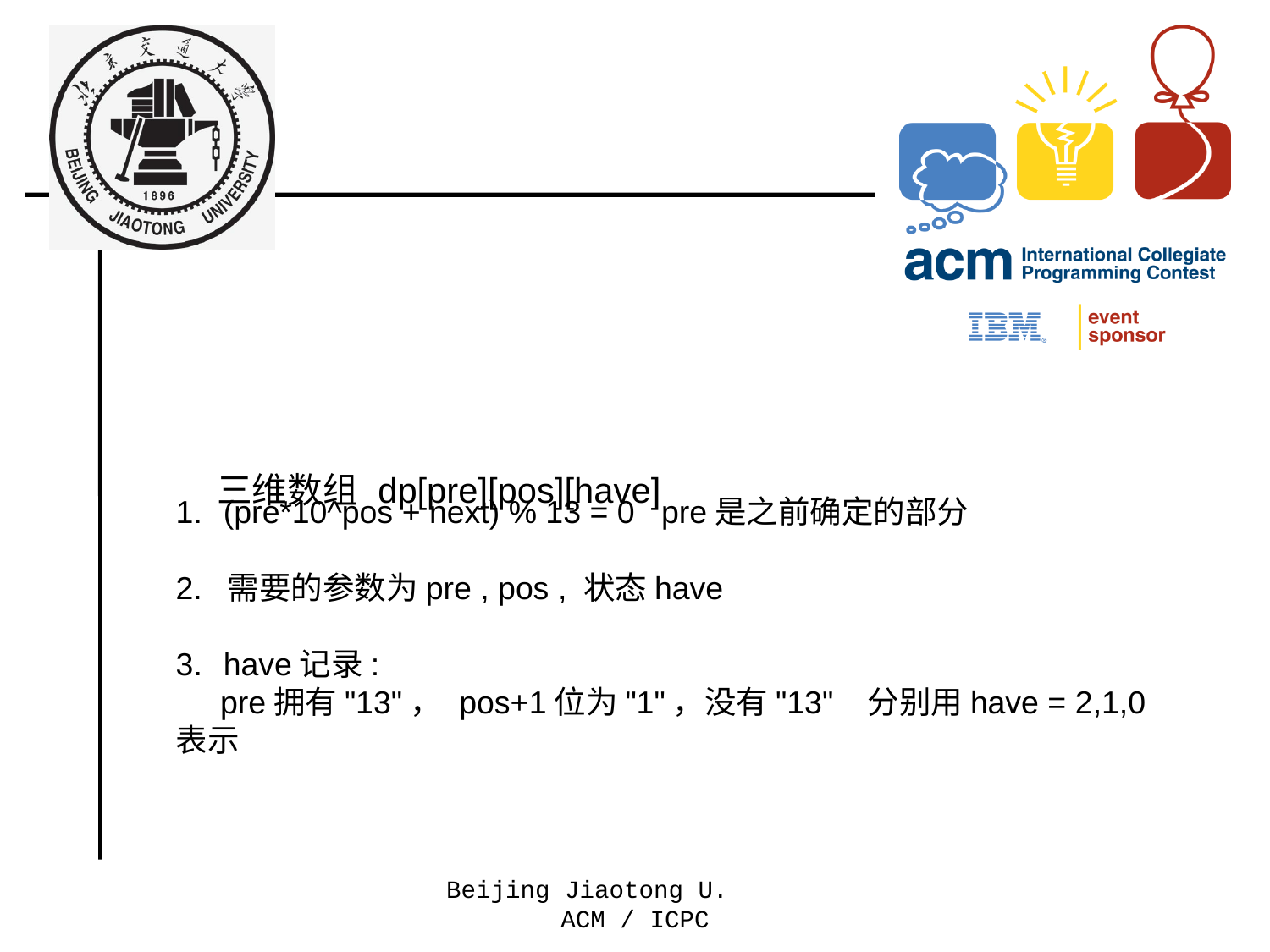

#

    三维数组 dp[pre][pos][have]
(pre*10^pos + next) % 13 = 0   pre是之前确定的部分

2.  需要的参数为pre , pos , 状态have

have记录:
     pre拥有"13"， pos+1位为"1"，没有"13"   分别用have = 2,1,0表示